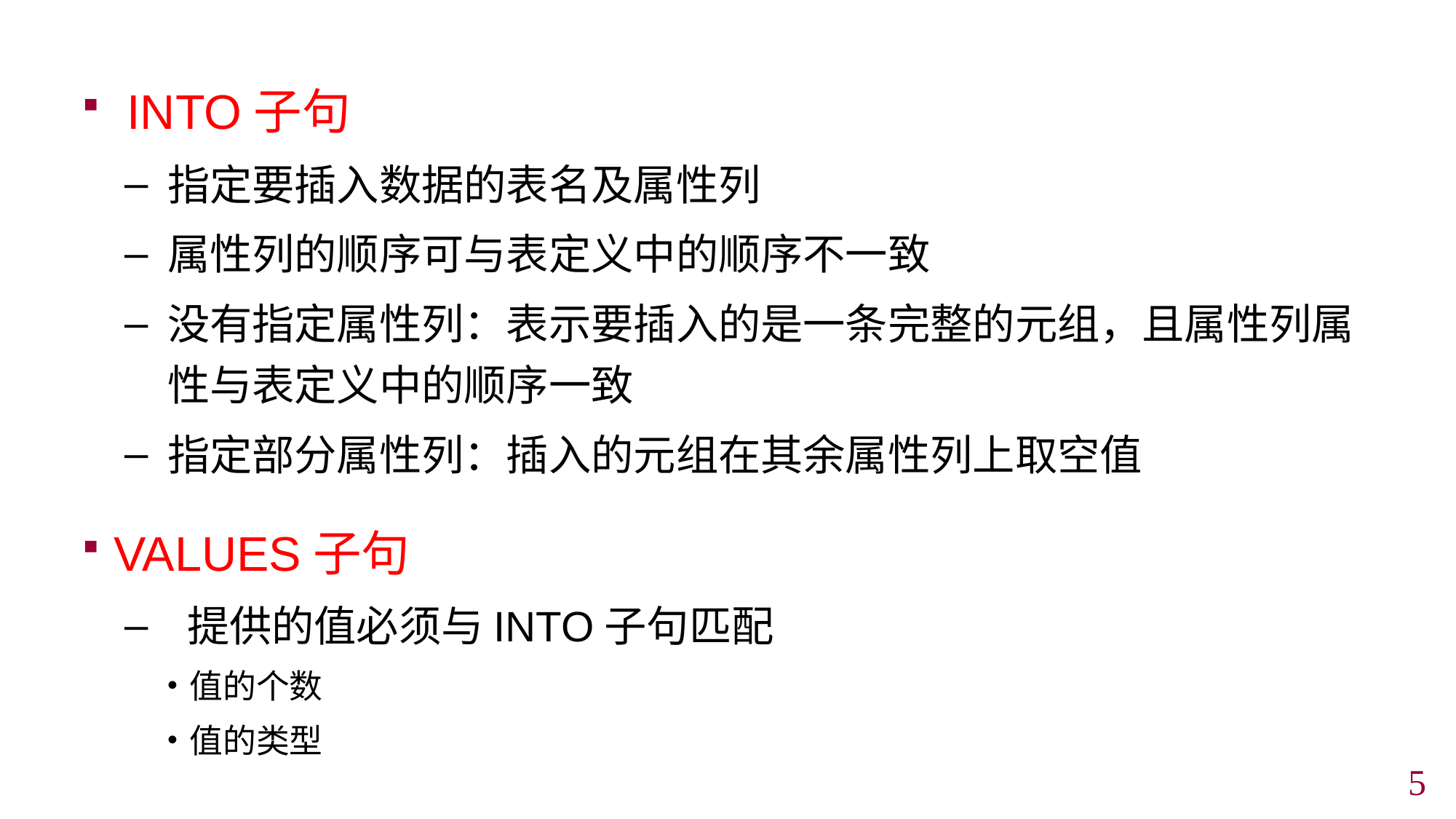

INTO子句
指定要插入数据的表名及属性列
属性列的顺序可与表定义中的顺序不一致
没有指定属性列：表示要插入的是一条完整的元组，且属性列属性与表定义中的顺序一致
指定部分属性列：插入的元组在其余属性列上取空值

VALUES子句
 提供的值必须与INTO子句匹配
值的个数
值的类型
5